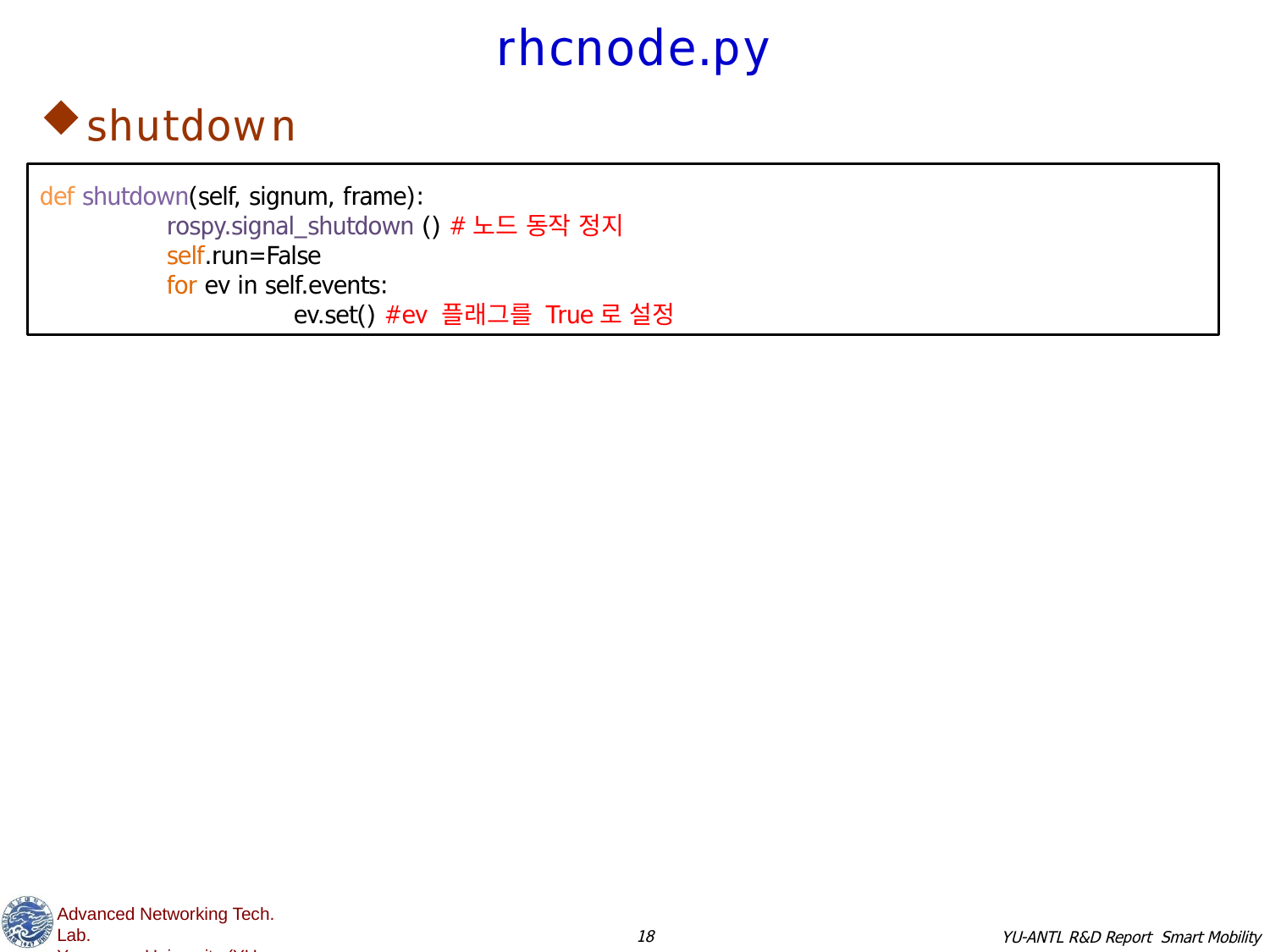

# rhcnode.py
shutdown

def shutdown(self, signum, frame):
	rospy.signal_shutdown () #노드 동작 정지
	self.run=False
	for ev in self.events:
		ev.set() #ev 플래그를 True로 설정